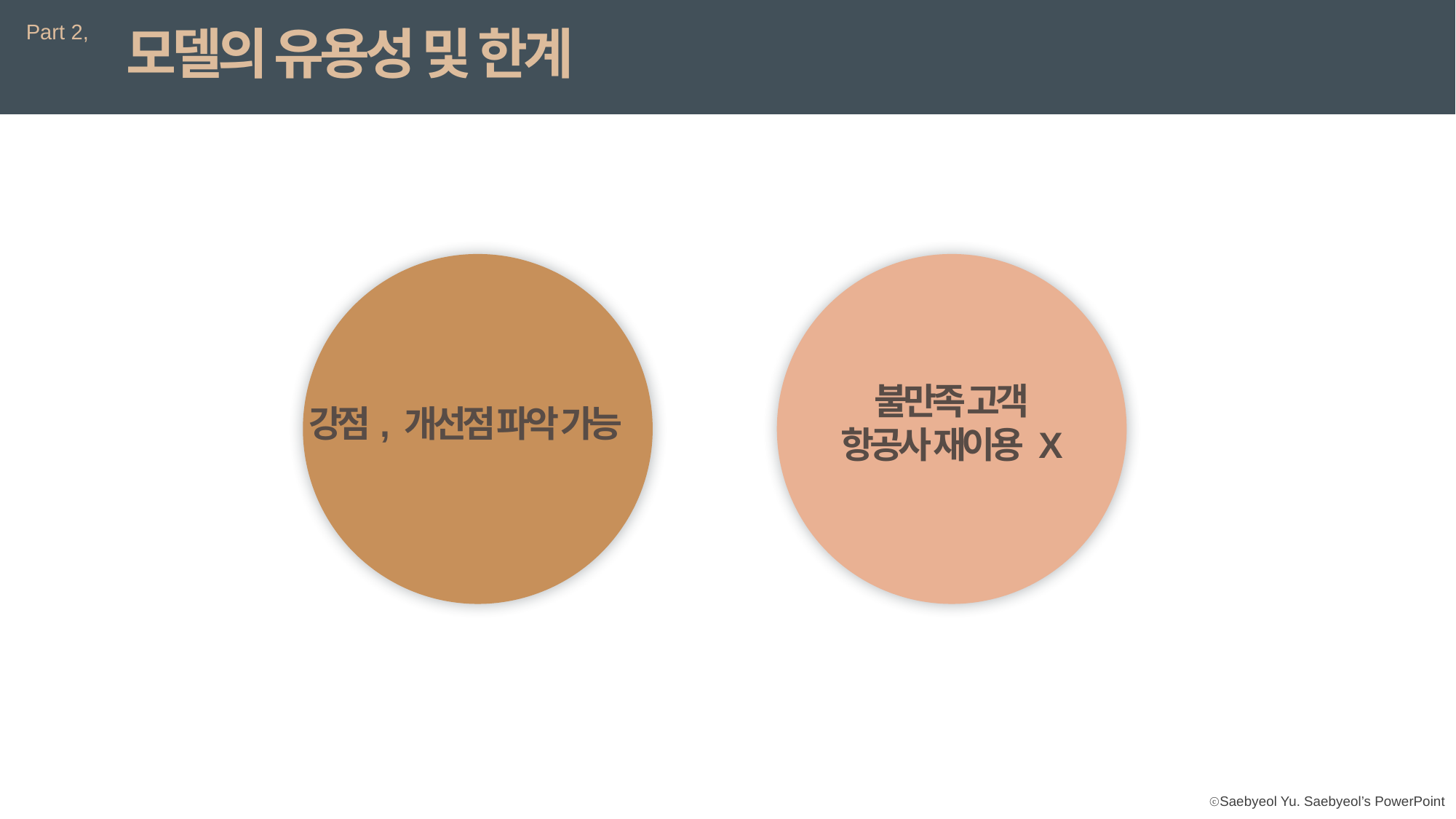

Part 2,
모델의 유용성 및 한계

불만족 고객
항공사 재이용 X
강점, 개선점 파악 가능